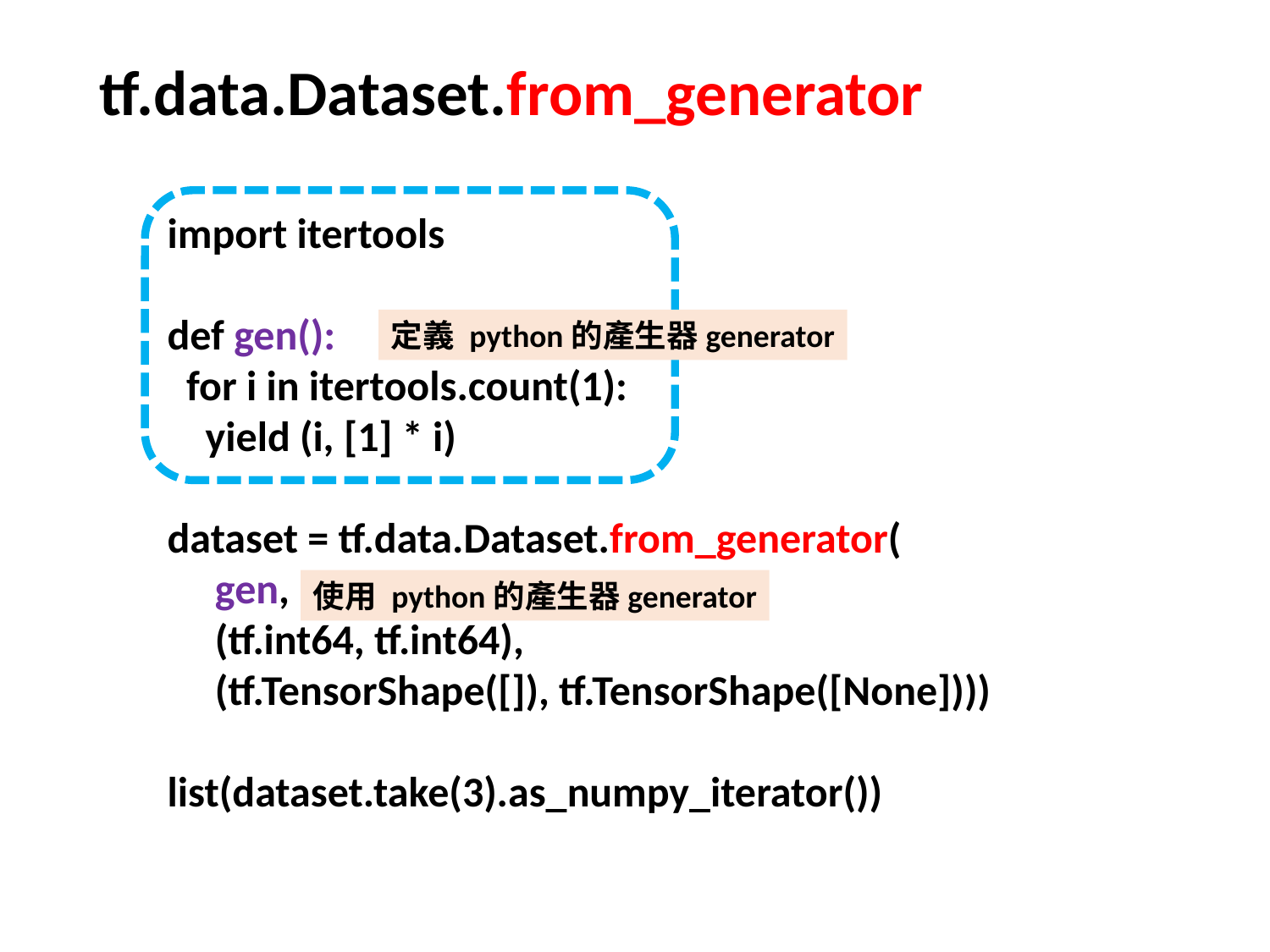

tf.data.Dataset.from_generator

import itertools

def gen():
  for i in itertools.count(1):
    yield (i, [1] * i)

dataset = tf.data.Dataset.from_generator(
     gen,
     (tf.int64, tf.int64),
     (tf.TensorShape([]), tf.TensorShape([None])))

list(dataset.take(3).as_numpy_iterator())
定義 python的產生器generator
使用 python的產生器generator